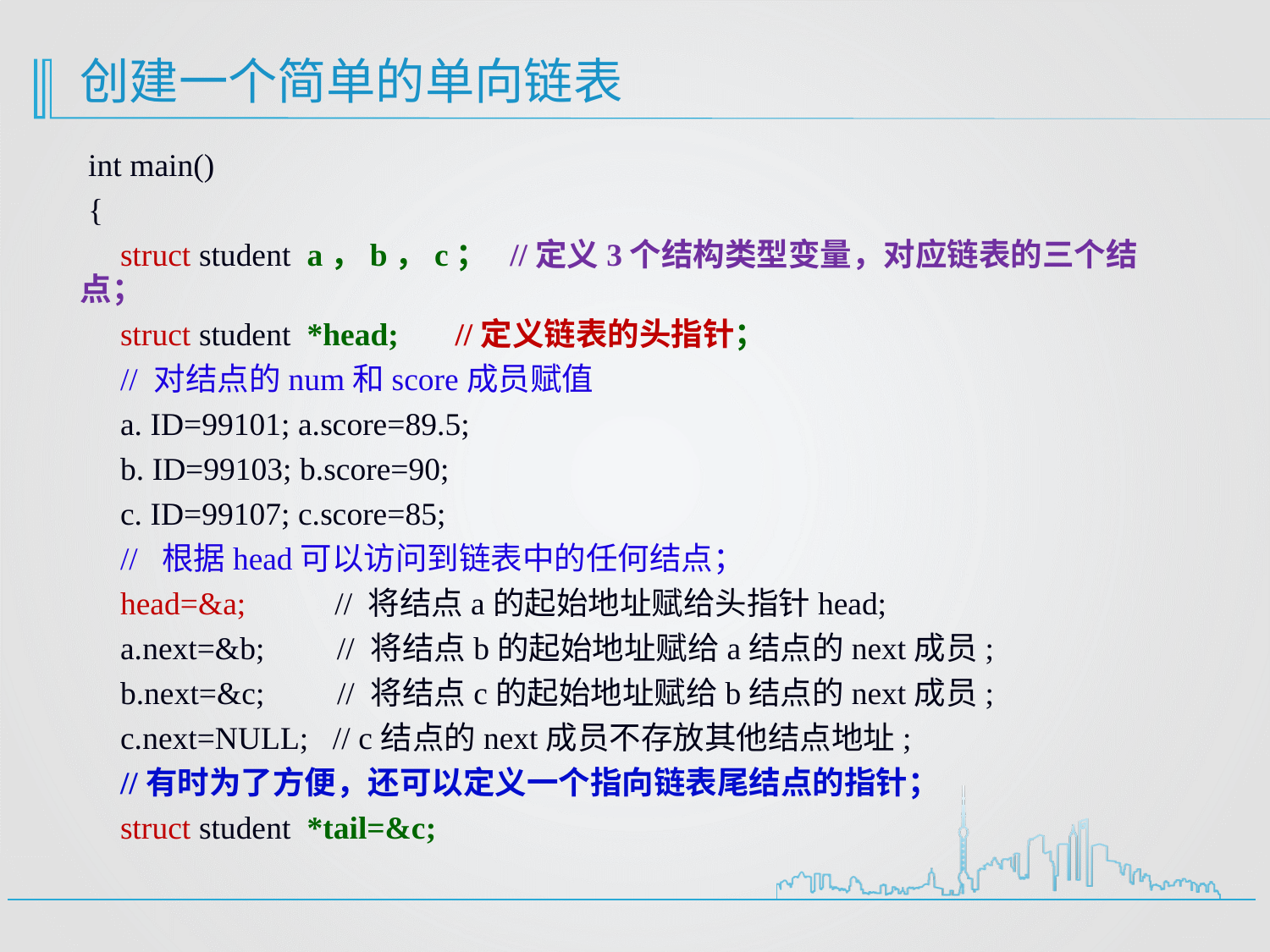

# 创建一个简单的单向链表
 int main()
 {
     struct student  a，b，c；  //定义3个结构类型变量，对应链表的三个结点；
     struct student  *head;       //定义链表的头指针；
     // 对结点的num和score成员赋值
     a. ID=99101; a.score=89.5;
     b. ID=99103; b.score=90;
     c. ID=99107; c.score=85;
     //  根据head可以访问到链表中的任何结点；
     head=&a;           // 将结点a的起始地址赋给头指针head;
     a.next=&b;         // 将结点b的起始地址赋给a结点的next成员;
     b.next=&c;         // 将结点c的起始地址赋给b结点的next成员;
     c.next=NULL;   // c结点的next成员不存放其他结点地址;
     //有时为了方便，还可以定义一个指向链表尾结点的指针；
     struct student  *tail=&c;